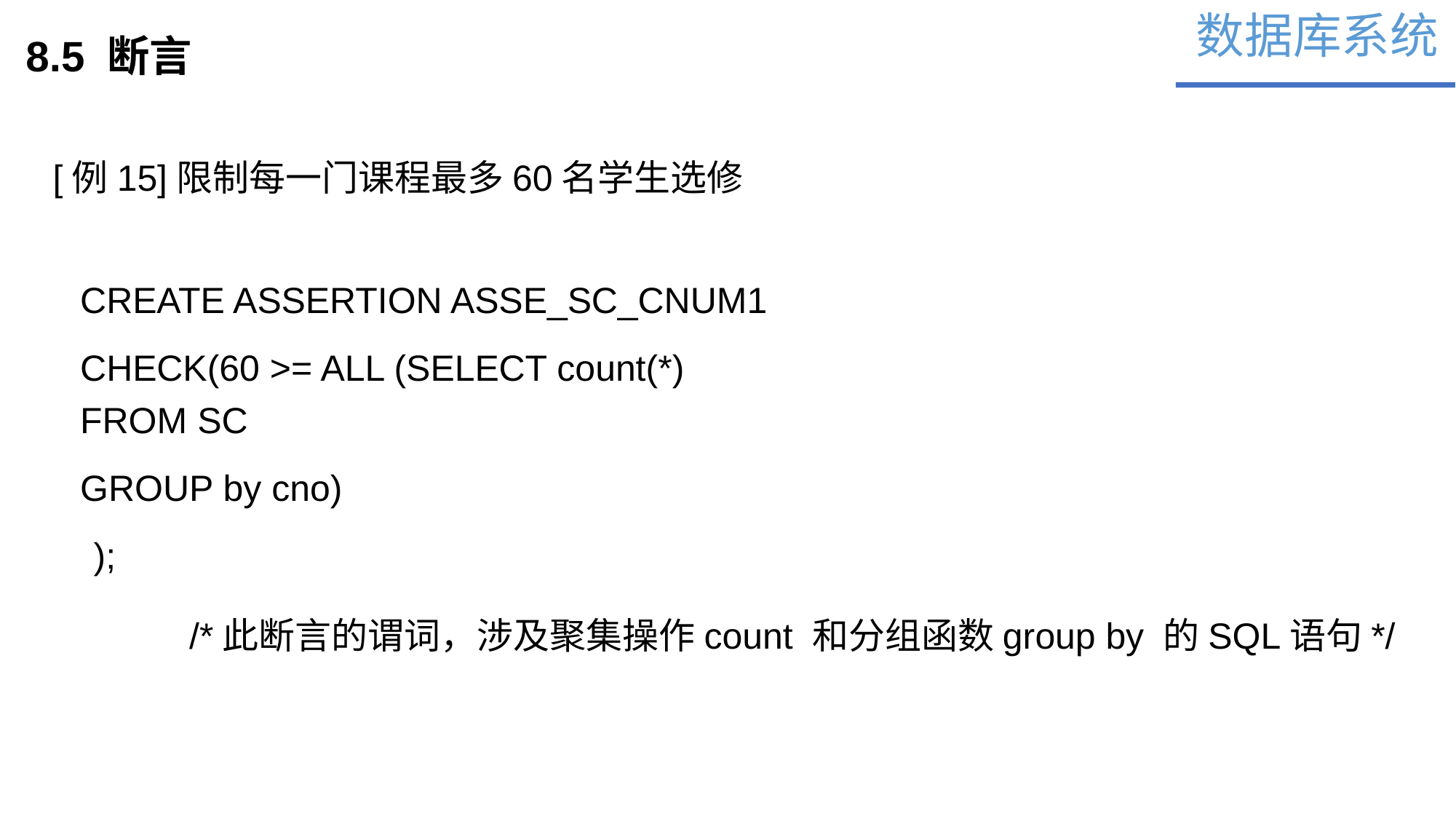

数据库系统
8.5 断言

[例15]限制每一门课程最多60名学生选修

	CREATE ASSERTION ASSE_SC_CNUM1
	CHECK(60 >= ALL (SELECT count(*) 		   				          FROM SC
	GROUP by cno)
    );
 		/*此断言的谓词，涉及聚集操作count 和分组函数group by 的SQL语句*/